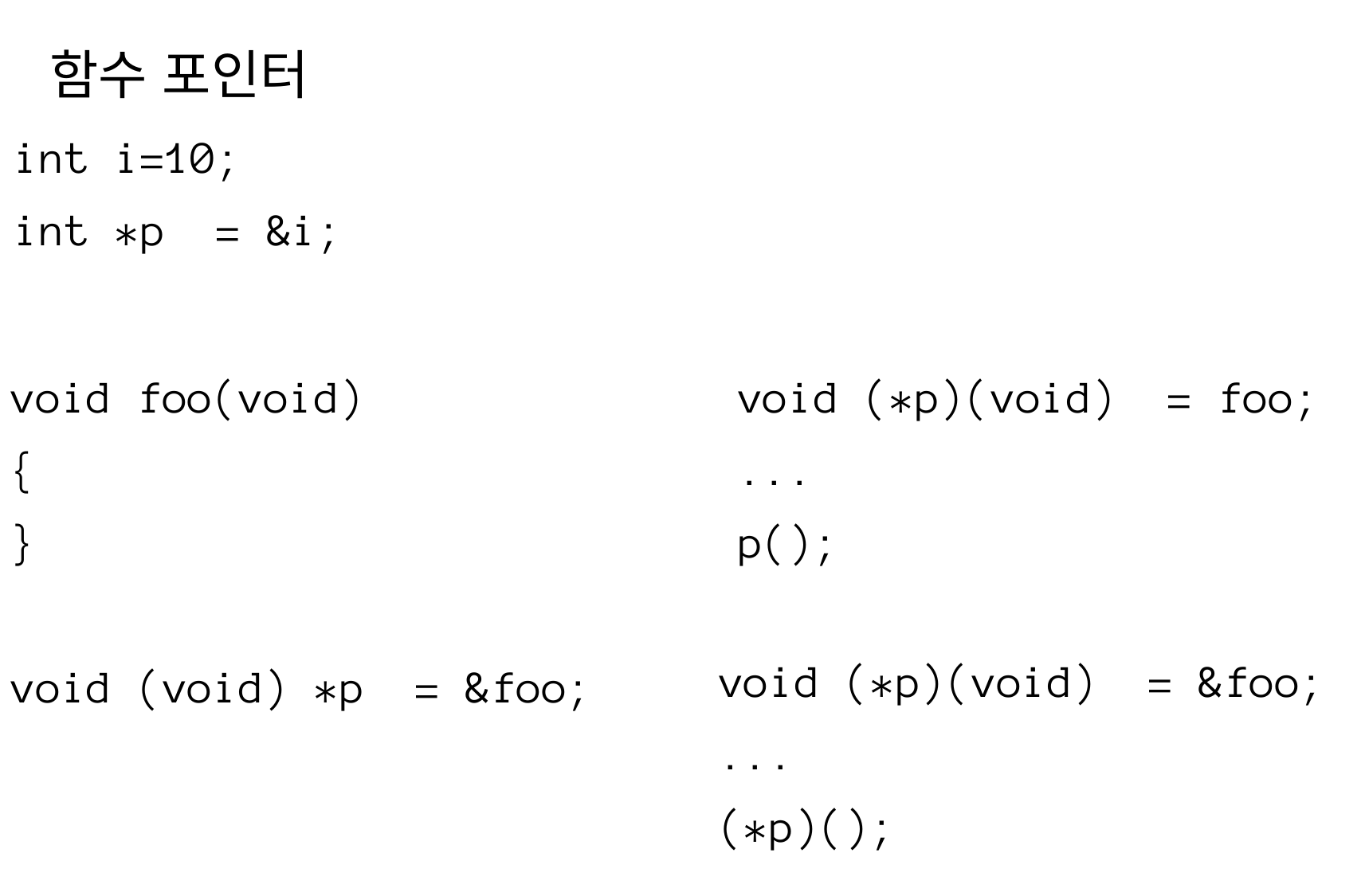

함수 포인터
int i=10;
int *p  = &i;
void foo(void)
{
}

void (void) *p  = &foo;
void (*p)(void)  = foo;
...
p();

void (*p)(void)  = &foo;
...
(*p)();